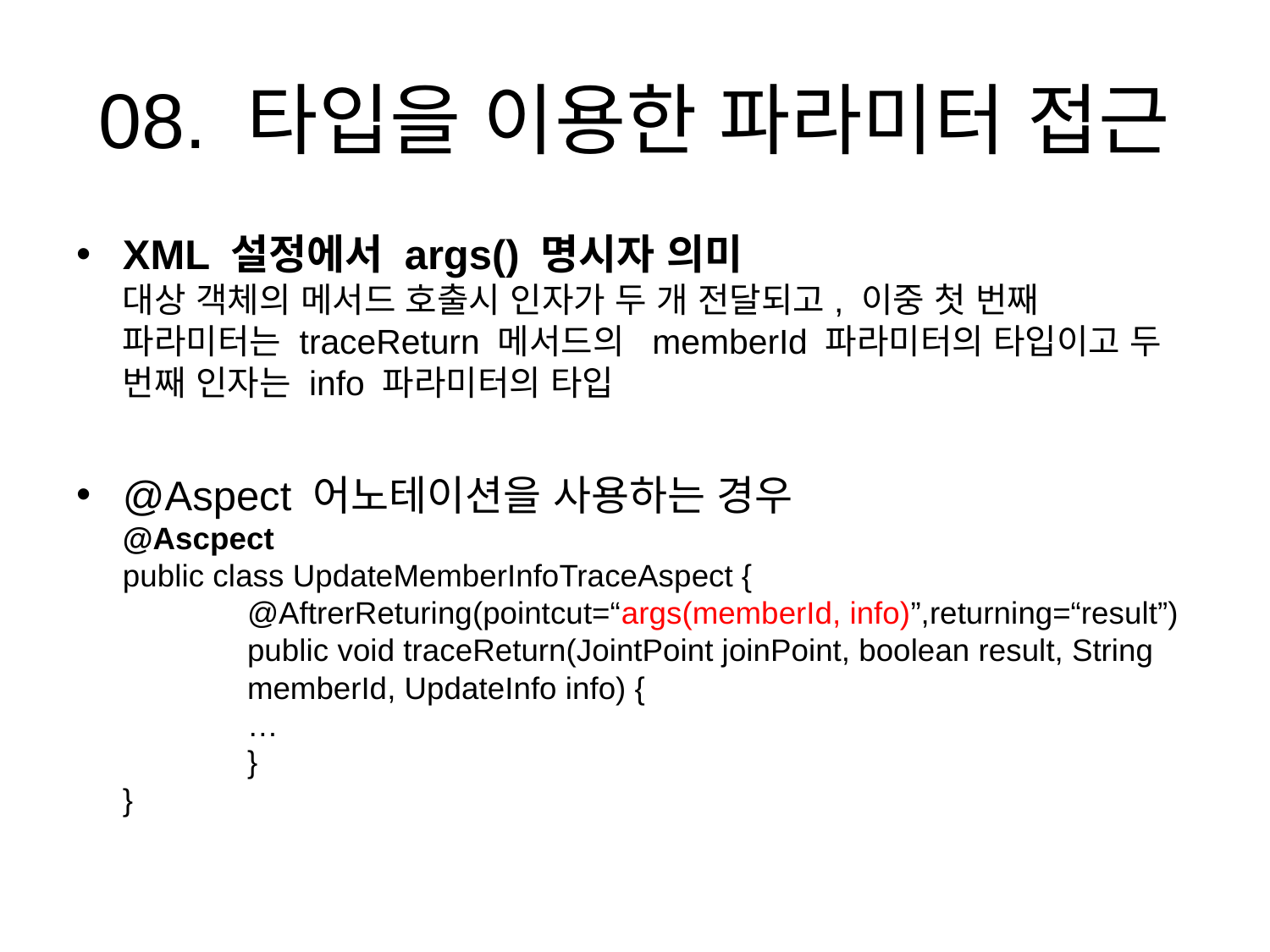

# 08. 타입을 이용한 파라미터 접근
XML 설정에서 args() 명시자 의미
대상 객체의 메서드 호출시 인자가 두 개 전달되고, 이중 첫 번째 파라미터는 traceReturn 메서드의  memberId 파라미터의 타입이고 두 번째 인자는 info 파라미터의 타입

@Aspect 어노테이션을 사용하는 경우
@Ascpect
public class UpdateMemberInfoTraceAspect {
	@AftrerReturing(pointcut=“args(memberId, info)”,returning=“result”)
	public void traceReturn(JointPoint joinPoint, boolean result, String 		memberId, UpdateInfo info) {
		…
		}
}